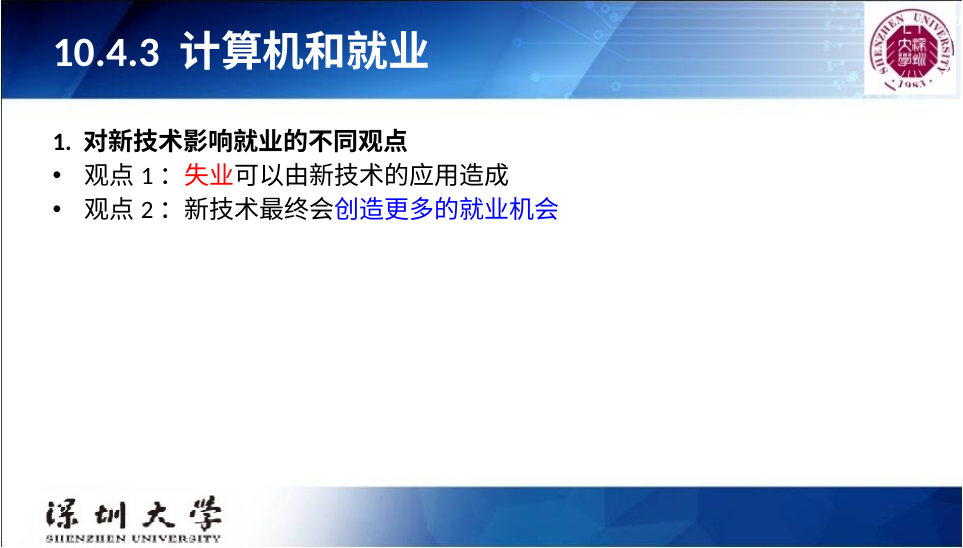

# 10.4.3 计算机和就业
1. 对新技术影响就业的不同观点
观点1：失业可以由新技术的应用造成
观点2：新技术最终会创造更多的就业机会
373